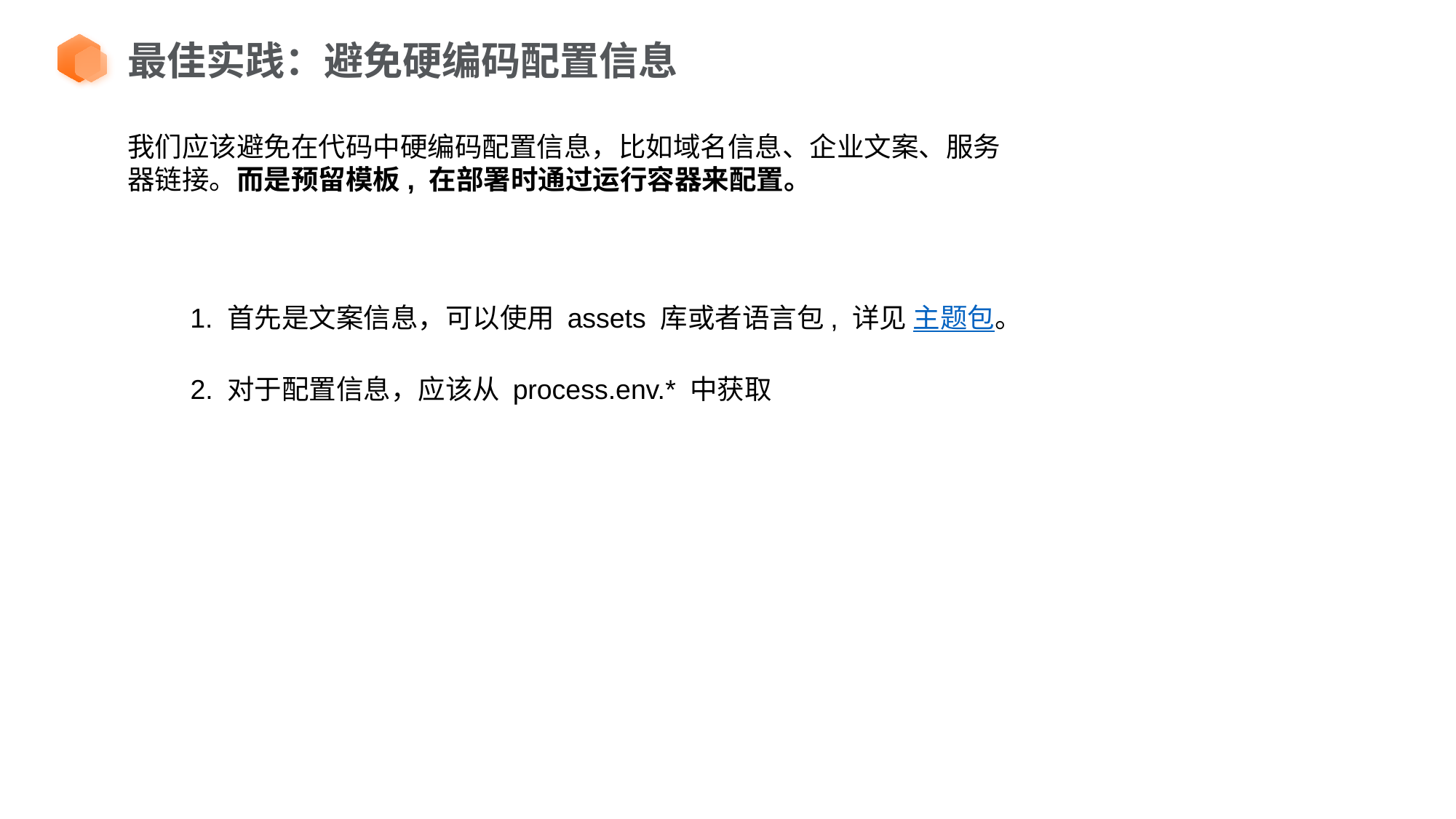

最佳实践：避免硬编码配置信息
我们应该避免在代码中硬编码配置信息，比如域名信息、企业文案、服务器链接。而是预留模板, 在部署时通过运行容器来配置。
1. 首先是文案信息，可以使用 assets 库或者语言包, 详见 主题包。
2. 对于配置信息，应该从 process.env.* 中获取